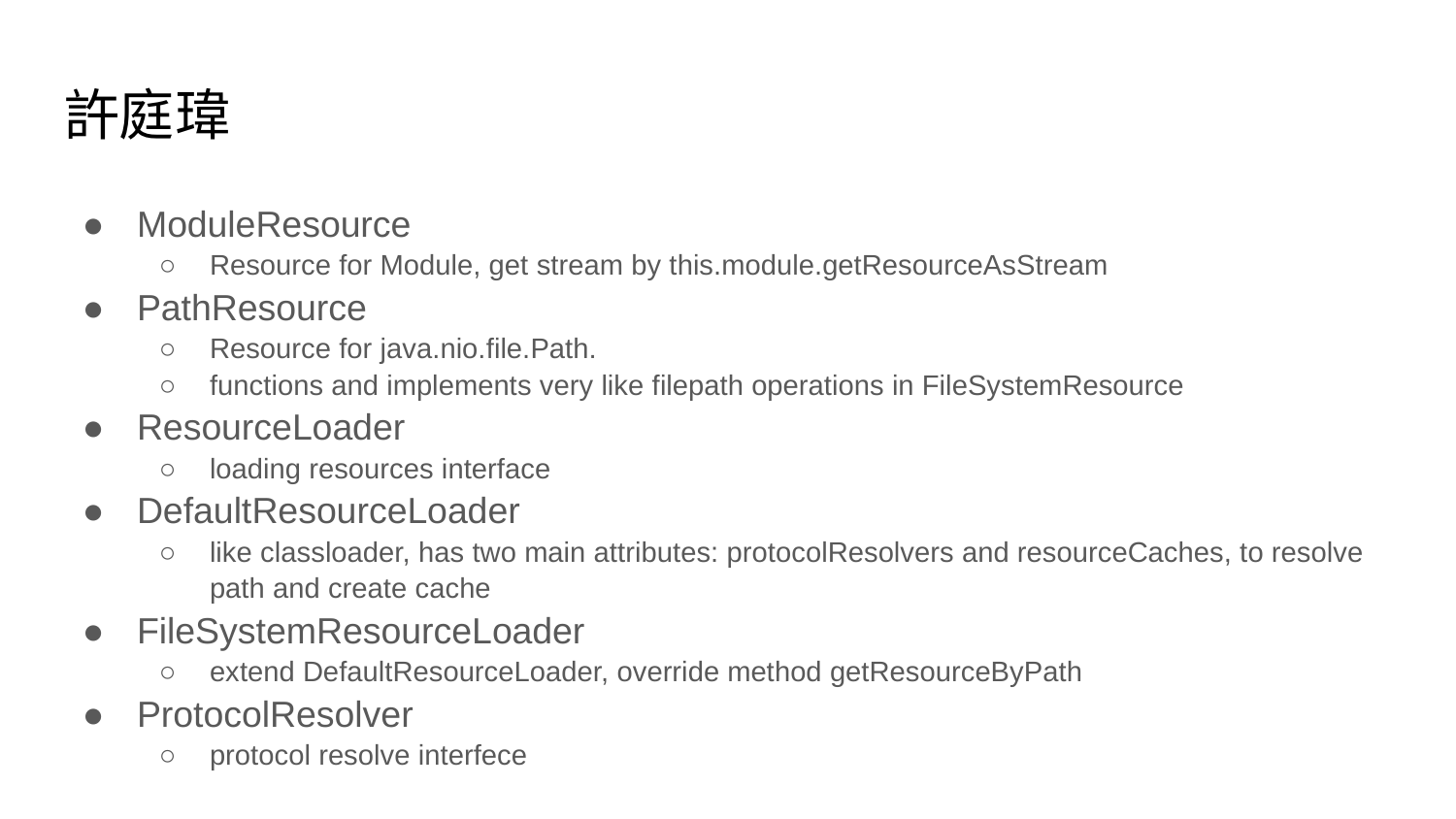

# 許庭瑋
ModuleResource
Resource for Module, get stream by this.module.getResourceAsStream
PathResource
Resource for java.nio.file.Path.
functions and implements very like filepath operations in FileSystemResource
ResourceLoader
loading resources interface
DefaultResourceLoader
like classloader, has two main attributes: protocolResolvers and resourceCaches, to resolve path and create cache
FileSystemResourceLoader
extend DefaultResourceLoader, override method getResourceByPath
ProtocolResolver
protocol resolve interfece